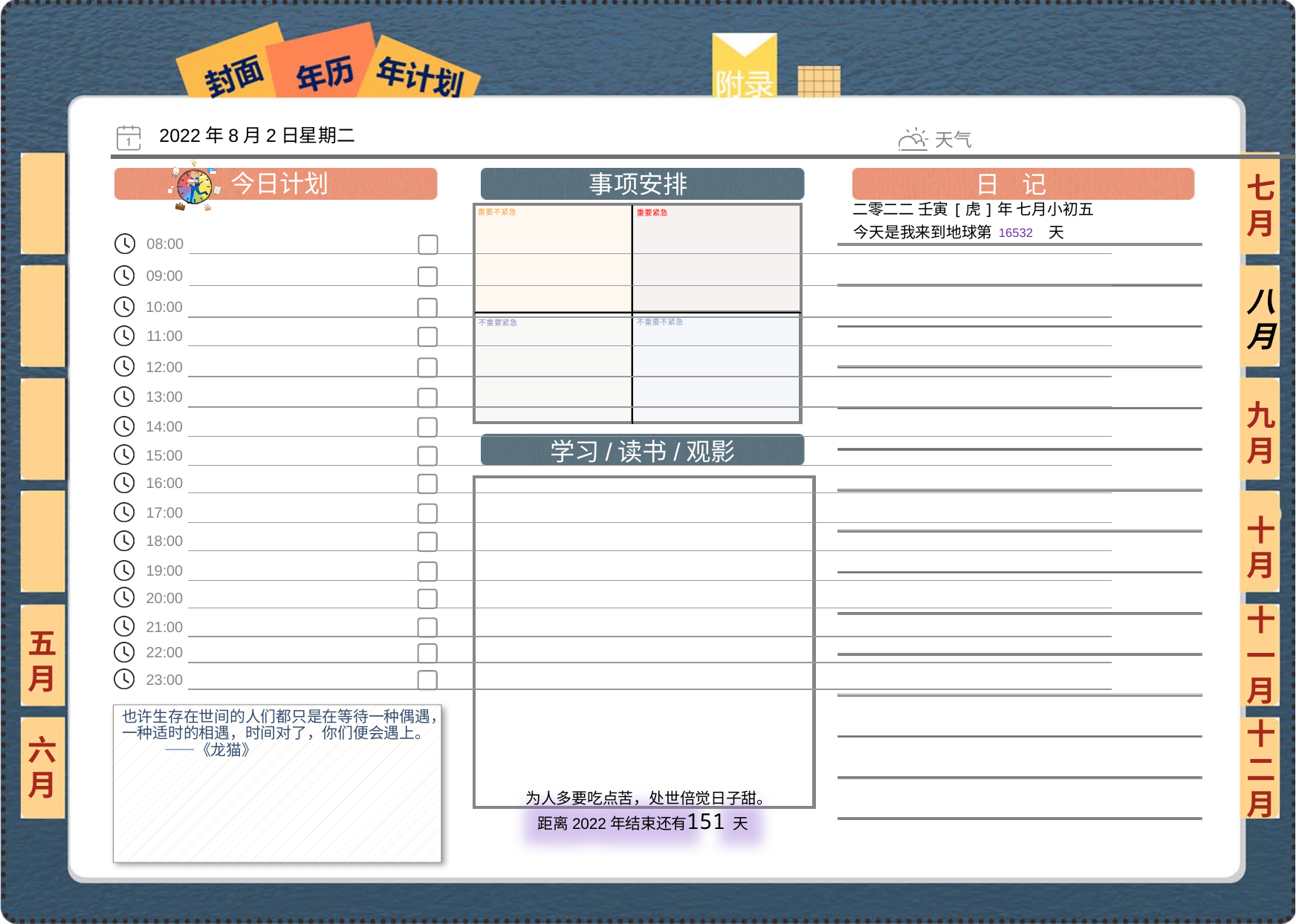

2022年8月2日星期二
七月
二零二二 壬寅[虎]年 七月小初五
16532
八月
九月
十月
十一月
五月
也许生存在世间的人们都只是在等待一种偶遇，一种适时的相遇，时间对了，你们便会遇上。——《龙猫》

六月
十二月
151
 为人多要吃点苦，处世倍觉日子甜。